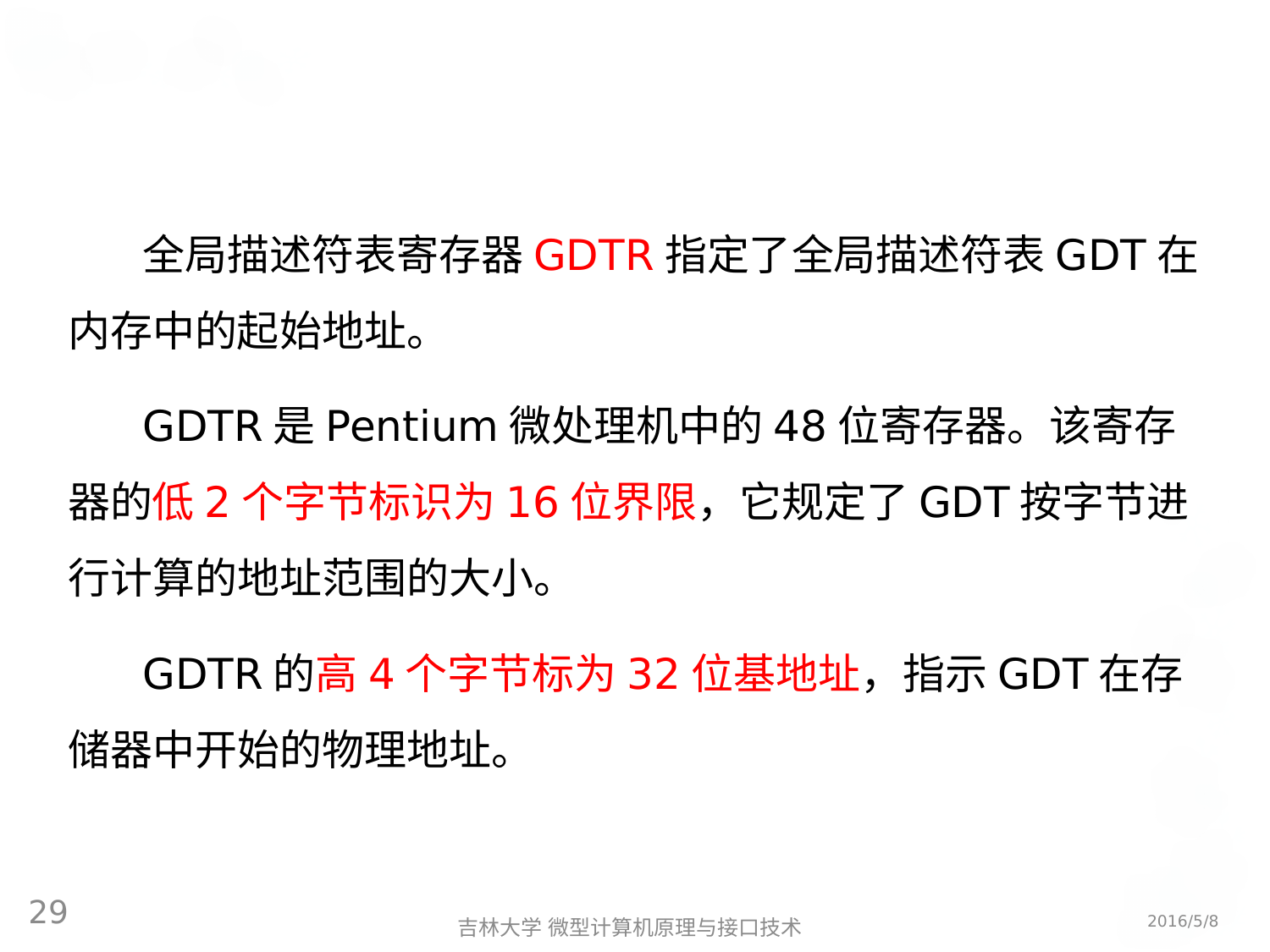

#
全局描述符表寄存器GDTR指定了全局描述符表GDT在内存中的起始地址。
GDTR是Pentium微处理机中的48位寄存器。该寄存器的低2个字节标识为16位界限，它规定了GDT按字节进行计算的地址范围的大小。
GDTR的高4个字节标为32位基地址，指示GDT在存储器中开始的物理地址。
29
2016/5/8
吉林大学 微型计算机原理与接口技术